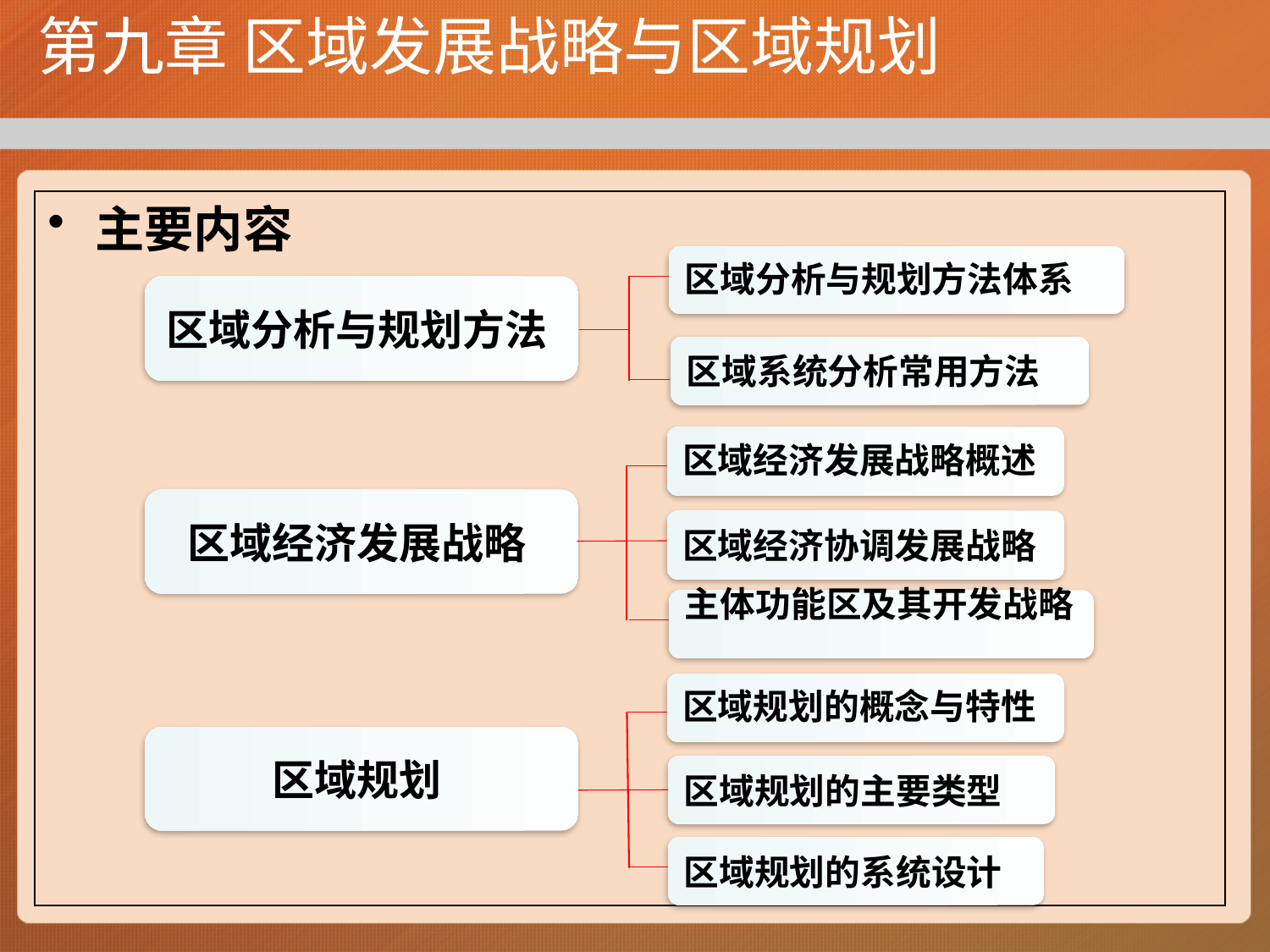

# 第九章 区域发展战略与区域规划
主要内容

区域分析与规划方法体系

区域分析与规划方法

区域系统分析常用方法

区域经济发展战略概述

区域经济发展战略

区域经济协调发展战略

主体功能区及其开发战略

区域规划的概念与特性

区域规划

区域规划的主要类型

区域规划的系统设计